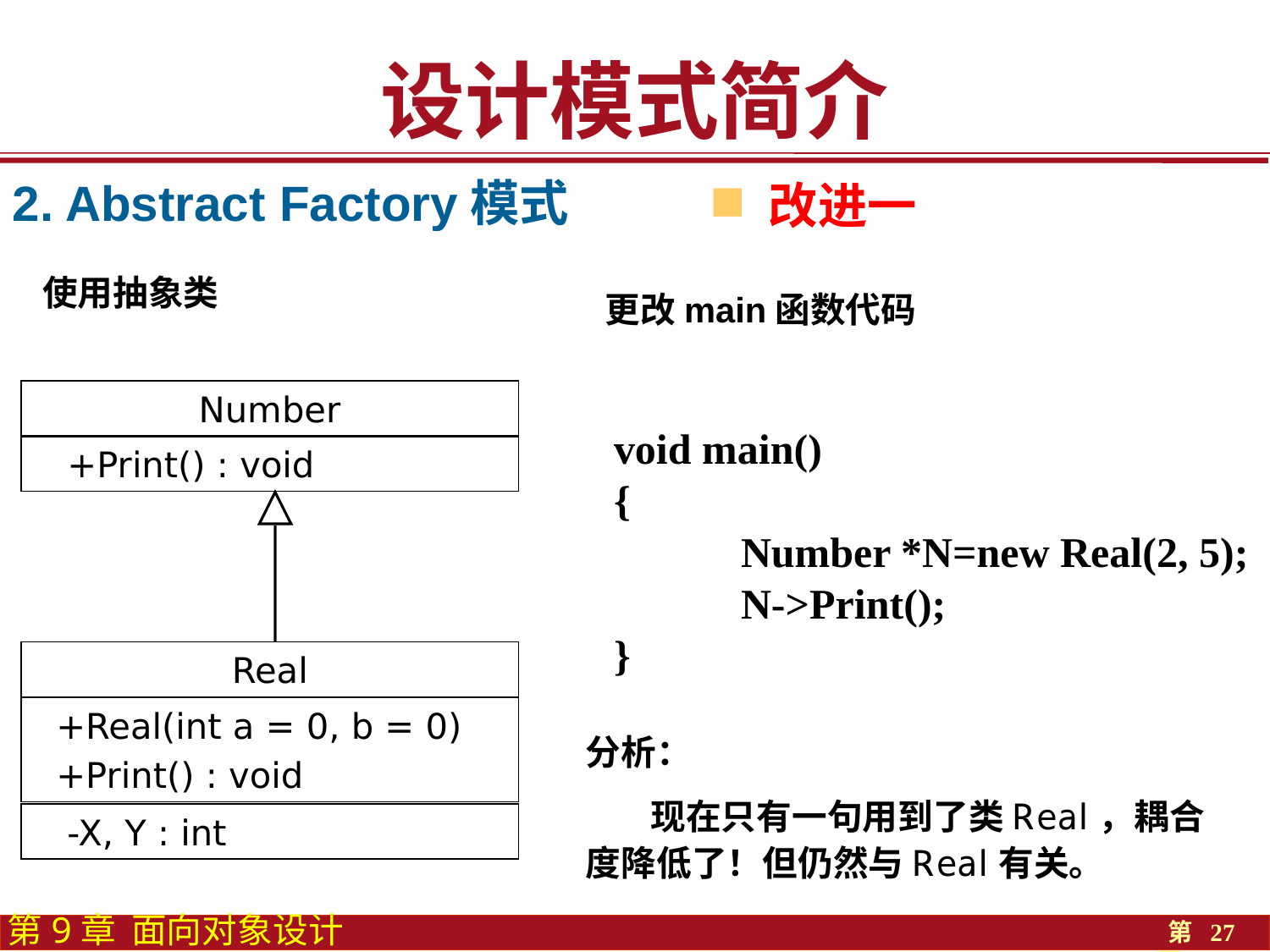

设计模式简介
2. Abstract Factory模式
改进一
使用抽象类
更改main函数代码
Number
   +Print() : void

Real
  +Real(int a = 0, b = 0)
  +Print() : void
   -X, Y : int
void main()
{
	Number *N=new Real(2, 5);
	N->Print();
}
分析：
       现在只有一句用到了类Real，耦合度降低了！但仍然与Real有关。